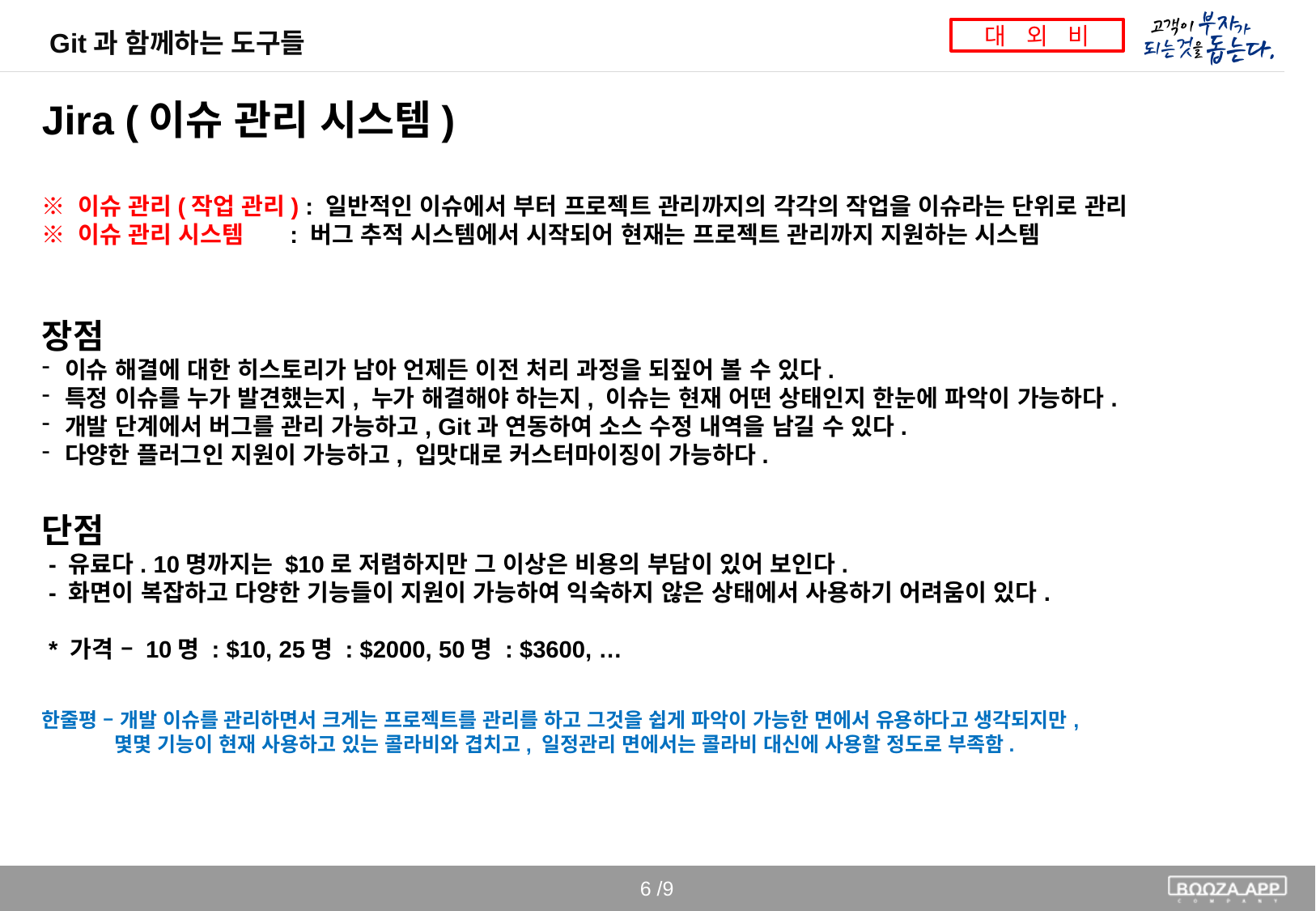

Git과 함께하는 도구들
Jira (이슈 관리 시스템)

※ 이슈 관리(작업 관리) : 일반적인 이슈에서 부터 프로젝트 관리까지의 각각의 작업을 이슈라는 단위로 관리
※ 이슈 관리 시스템      : 버그 추적 시스템에서 시작되어 현재는 프로젝트 관리까지 지원하는 시스템

장점
이슈 해결에 대한 히스토리가 남아 언제든 이전 처리 과정을 되짚어 볼 수 있다.
특정 이슈를 누가 발견했는지, 누가 해결해야 하는지, 이슈는 현재 어떤 상태인지 한눈에 파악이 가능하다.
개발 단계에서 버그를 관리 가능하고, Git과 연동하여 소스 수정 내역을 남길 수 있다.
다양한 플러그인 지원이 가능하고, 입맛대로 커스터마이징이 가능하다.

단점
 - 유료다. 10명까지는 $10로 저렴하지만 그 이상은 비용의 부담이 있어 보인다.
 - 화면이 복잡하고 다양한 기능들이 지원이 가능하여 익숙하지 않은 상태에서 사용하기 어려움이 있다.

 * 가격 – 10명 : $10, 25명 : $2000, 50명 : $3600, …

한줄평 – 개발 이슈를 관리하면서 크게는 프로젝트를 관리를 하고 그것을 쉽게 파악이 가능한 면에서 유용하다고 생각되지만,
            몇몇 기능이 현재 사용하고 있는 콜라비와 겹치고, 일정관리 면에서는 콜라비 대신에 사용할 정도로 부족함.
6 /9